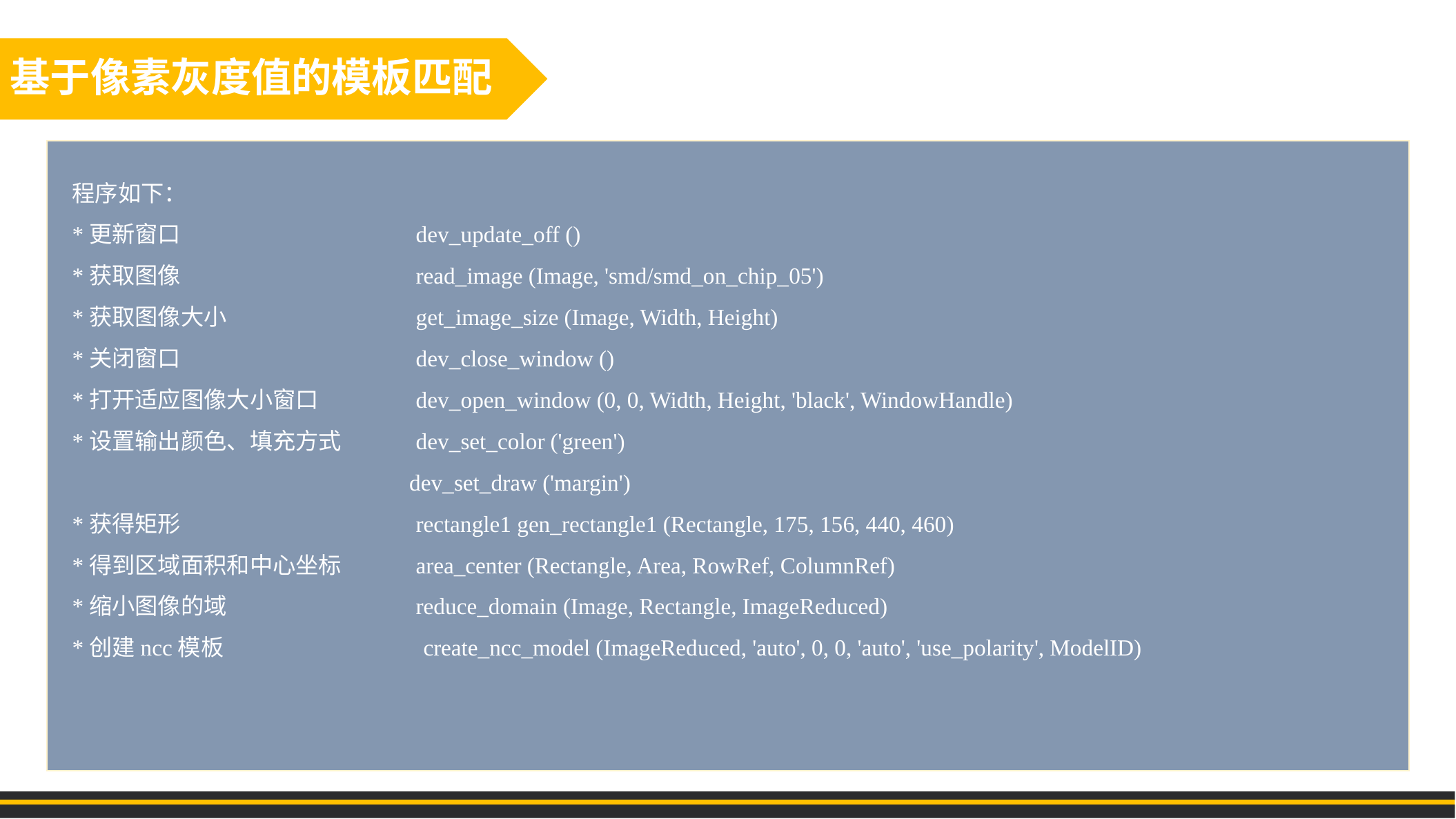

基于像素灰度值的模板匹配

程序如下：
*更新窗口　　　　　　　　　　dev_update_off ()
*获取图像　　　　　　　　　　read_image (Image, 'smd/smd_on_chip_05')
*获取图像大小　　　　　　　　get_image_size (Image, Width, Height)
*关闭窗口　　　　　　　　　　dev_close_window ()
*打开适应图像大小窗口　　　　dev_open_window (0, 0, Width, Height, 'black', WindowHandle)
*设置输出颜色、填充方式　　　dev_set_color ('green')
　　　　　　　　　　　　　　  dev_set_draw ('margin')
*获得矩形　　　　　　　　　　rectangle1 gen_rectangle1 (Rectangle, 175, 156, 440, 460)
*得到区域面积和中心坐标　　　area_center (Rectangle, Area, RowRef, ColumnRef)
*缩小图像的域　　　　　　　　reduce_domain (Image, Rectangle, ImageReduced)
*创建ncc模板　　　　　　　  　create_ncc_model (ImageReduced, 'auto', 0, 0, 'auto', 'use_polarity', ModelID)